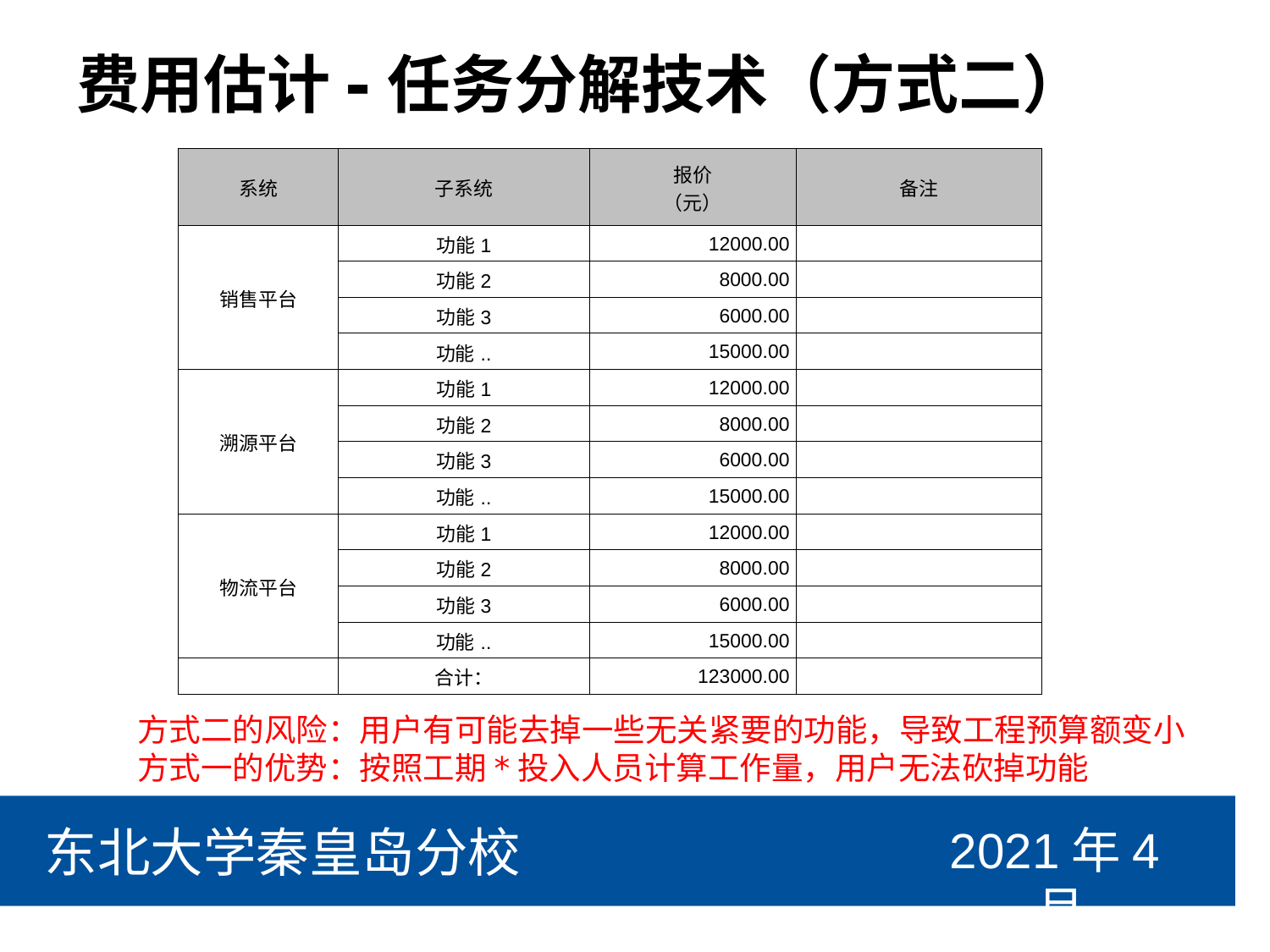

# 费用估计-任务分解技术（方式二）

| 系统 | 子系统 | 报价 （元） | 备注 |
| --- | --- | --- | --- |
| 销售平台 | 功能1 | 12000.00 |  |
|  | 功能2 | 8000.00 |  |
|  | 功能3 | 6000.00 |  |
|  | 功能.. | 15000.00 |  |
| 溯源平台 | 功能1 | 12000.00 |  |
|  | 功能2 | 8000.00 |  |
|  | 功能3 | 6000.00 |  |
|  | 功能.. | 15000.00 |  |
| 物流平台 | 功能1 | 12000.00 |  |
|  | 功能2 | 8000.00 |  |
|  | 功能3 | 6000.00 |  |
|  | 功能.. | 15000.00 |  |
|  | 合计： | 123000.00 |  |
方式二的风险：用户有可能去掉一些无关紧要的功能，导致工程预算额变小
方式一的优势：按照工期*投入人员计算工作量，用户无法砍掉功能